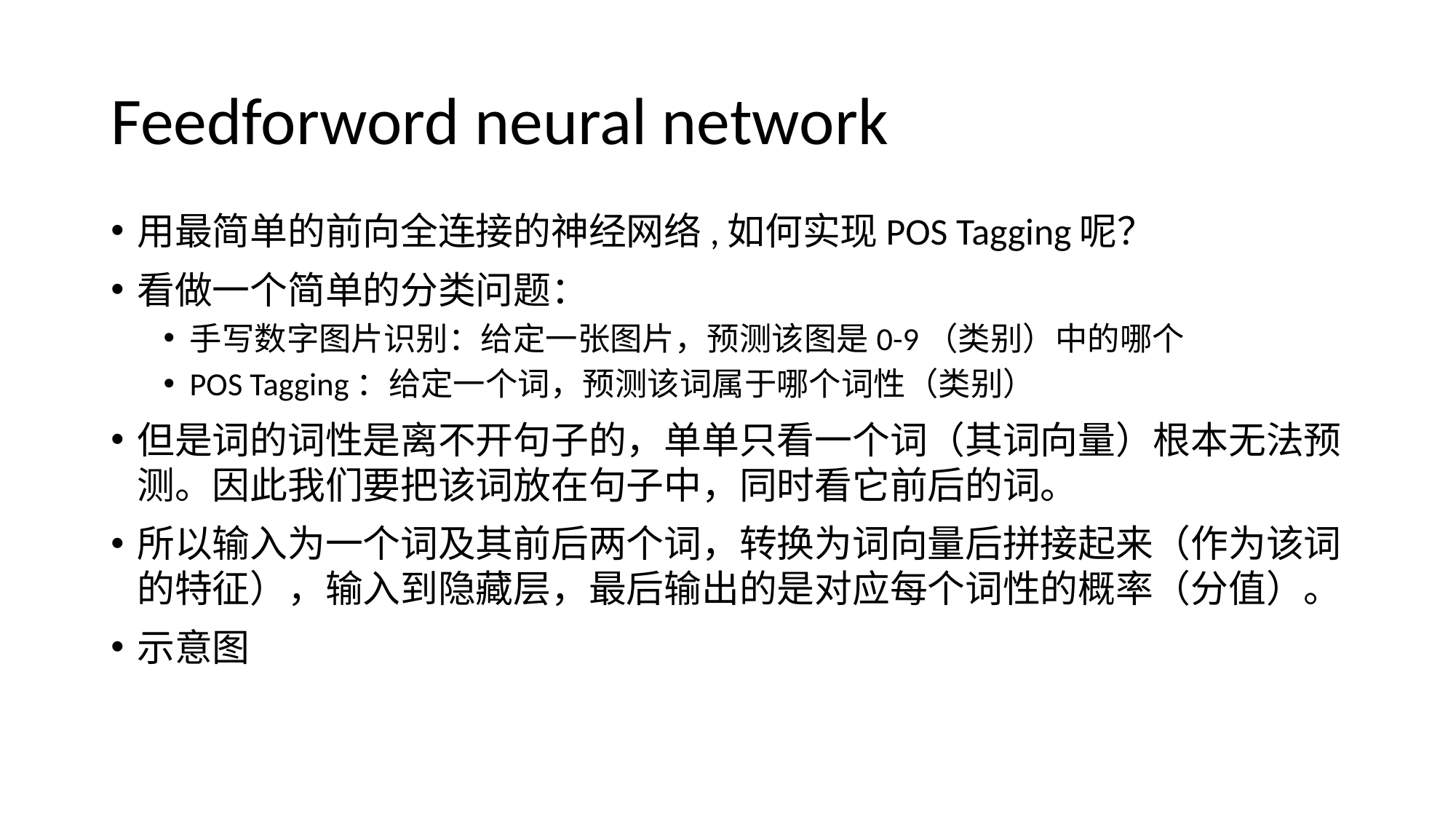

# Feedforword neural network
用最简单的前向全连接的神经网络,如何实现POS Tagging呢？
看做一个简单的分类问题：
手写数字图片识别：给定一张图片，预测该图是0-9（类别）中的哪个
POS Tagging：给定一个词，预测该词属于哪个词性（类别）
但是词的词性是离不开句子的，单单只看一个词（其词向量）根本无法预测。因此我们要把该词放在句子中，同时看它前后的词。
所以输入为一个词及其前后两个词，转换为词向量后拼接起来（作为该词的特征），输入到隐藏层，最后输出的是对应每个词性的概率（分值）。
示意图